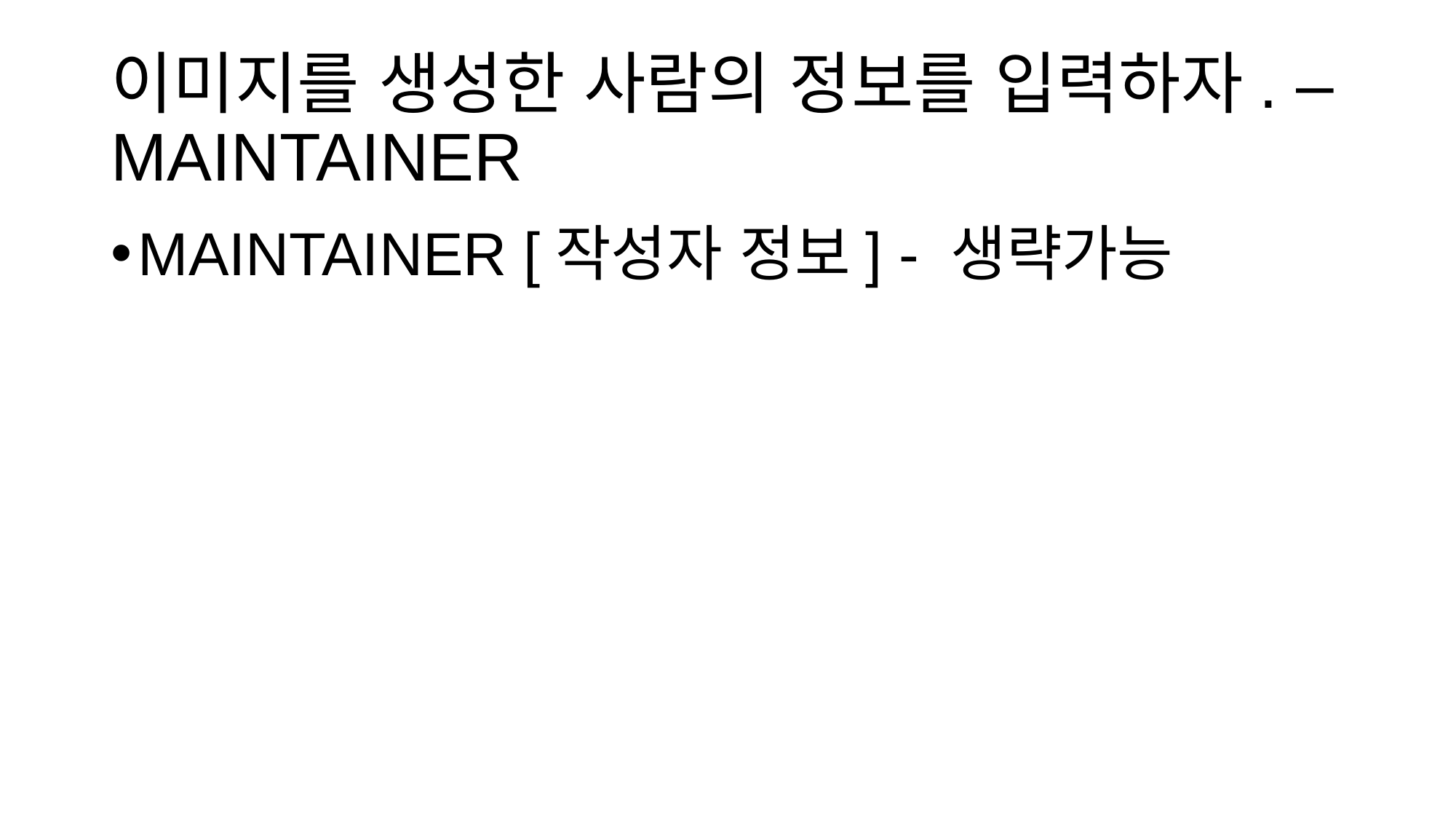

# 이미지를 생성한 사람의 정보를 입력하자. – MAINTAINER
MAINTAINER [작성자 정보] - 생략가능